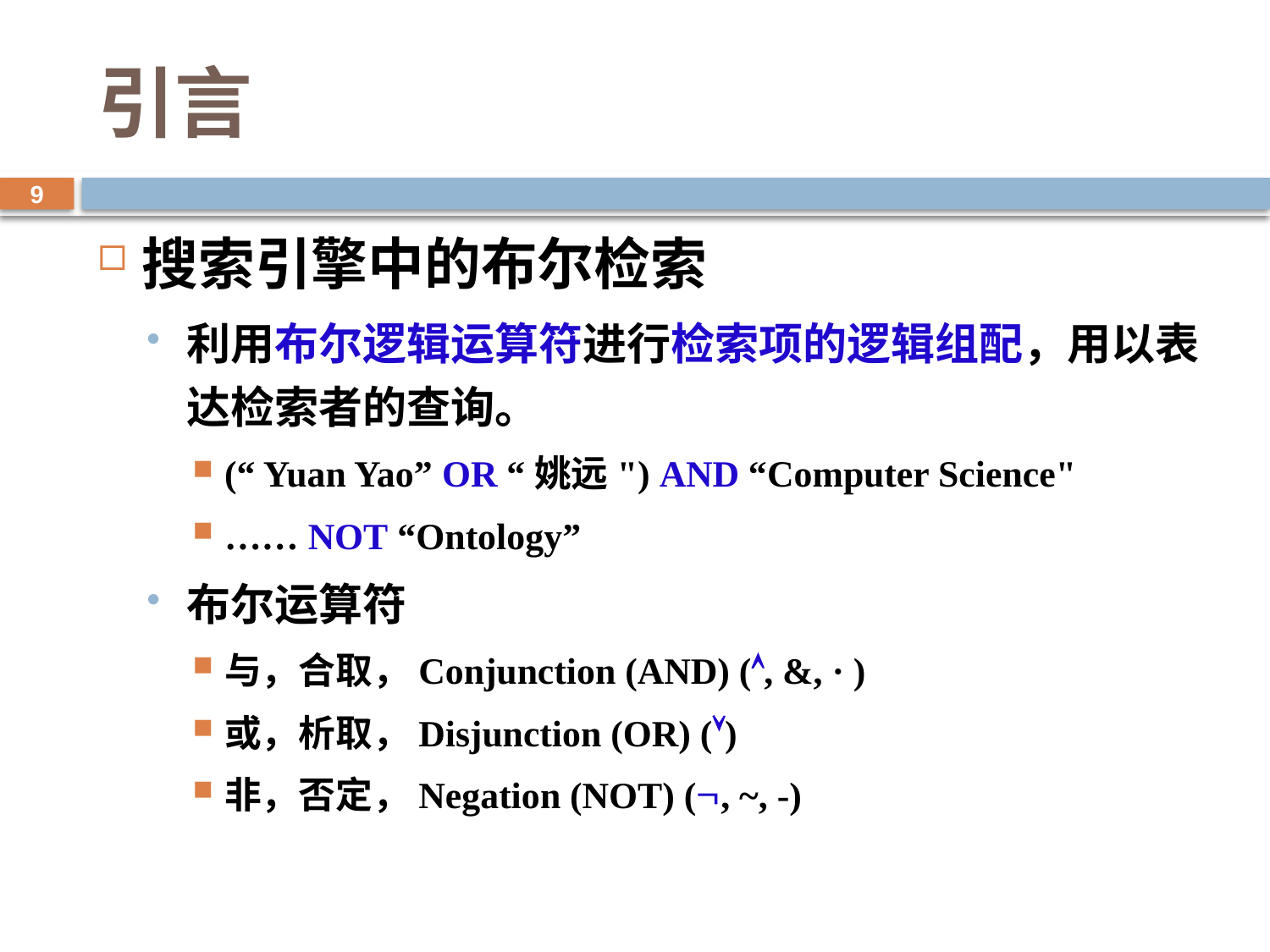

# 引言
9
搜索引擎中的布尔检索
利用布尔逻辑运算符进行检索项的逻辑组配，用以表达检索者的查询。
(“ Yuan Yao” OR “姚远") AND “Computer Science"
…… NOT “Ontology”
布尔运算符
与，合取，Conjunction (AND) (∧, &, · )
或，析取，Disjunction (OR) (∨)
非，否定，Negation (NOT) (¬, ~, -)